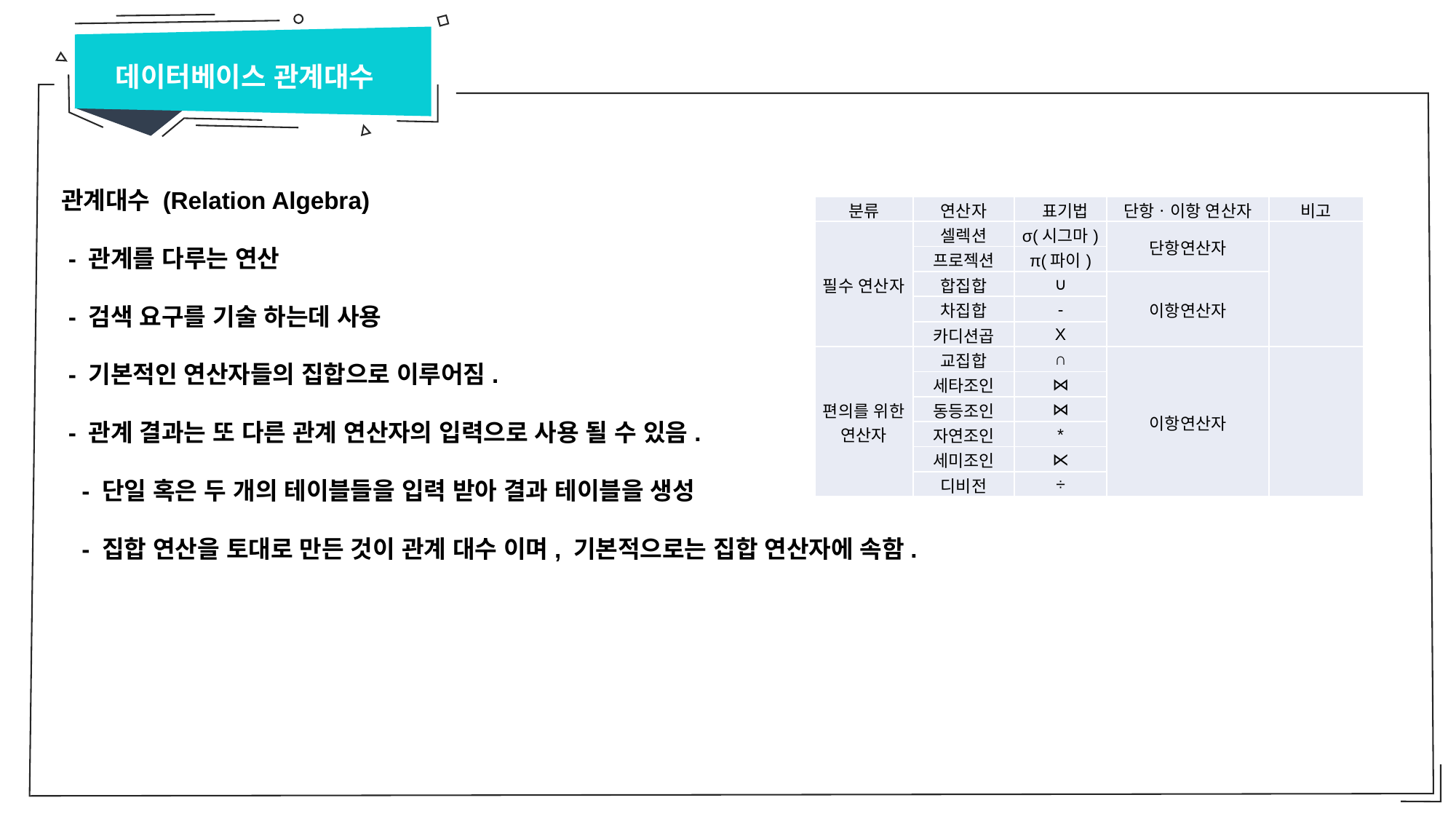

데이터베이스 관계대수
관계대수 (Relation Algebra)
 - 관계를 다루는 연산
 - 검색 요구를 기술 하는데 사용
 - 기본적인 연산자들의 집합으로 이루어짐.
 - 관계 결과는 또 다른 관계 연산자의 입력으로 사용 될 수 있음.
   - 단일 혹은 두 개의 테이블들을 입력 받아 결과 테이블을 생성
   - 집합 연산을 토대로 만든 것이 관계 대수 이며, 기본적으로는 집합 연산자에 속함.

| 분류 | 연산자 | 표기법 | 단항ㆍ이항 연산자 | 비고 |
| --- | --- | --- | --- | --- |
| 필수 연산자 | 셀렉션 | σ(시그마) | 단항연산자 |  |
|  | 프로젝션 | π(파이) |  |  |
|  | 합집합 | ∪ | 이항연산자 |  |
|  | 차집합 | - |  |  |
|  | 카디션곱 | X |  |  |
| 편의를 위한 연산자 | 교집합 | ∩ | 이항연산자 |  |
|  | 세타조인 | ⋈ |  |  |
|  | 동등조인 | ⋈ |  |  |
|  | 자연조인 | \* |  |  |
|  | 세미조인 | ⋉ |  |  |
|  | 디비전 | ÷ |  |  |